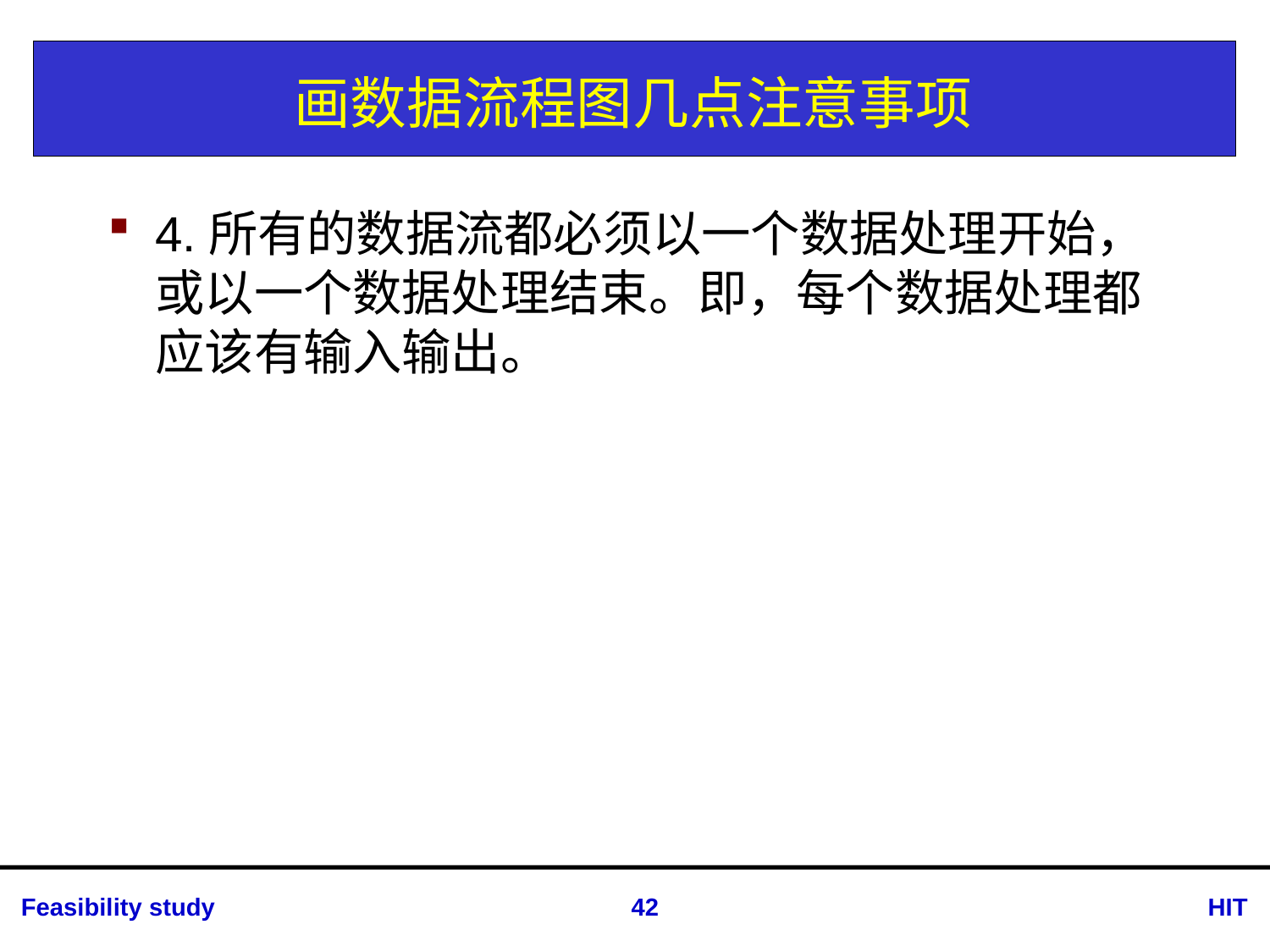

# 画数据流程图几点注意事项
4.所有的数据流都必须以一个数据处理开始，或以一个数据处理结束。即，每个数据处理都应该有输入输出。